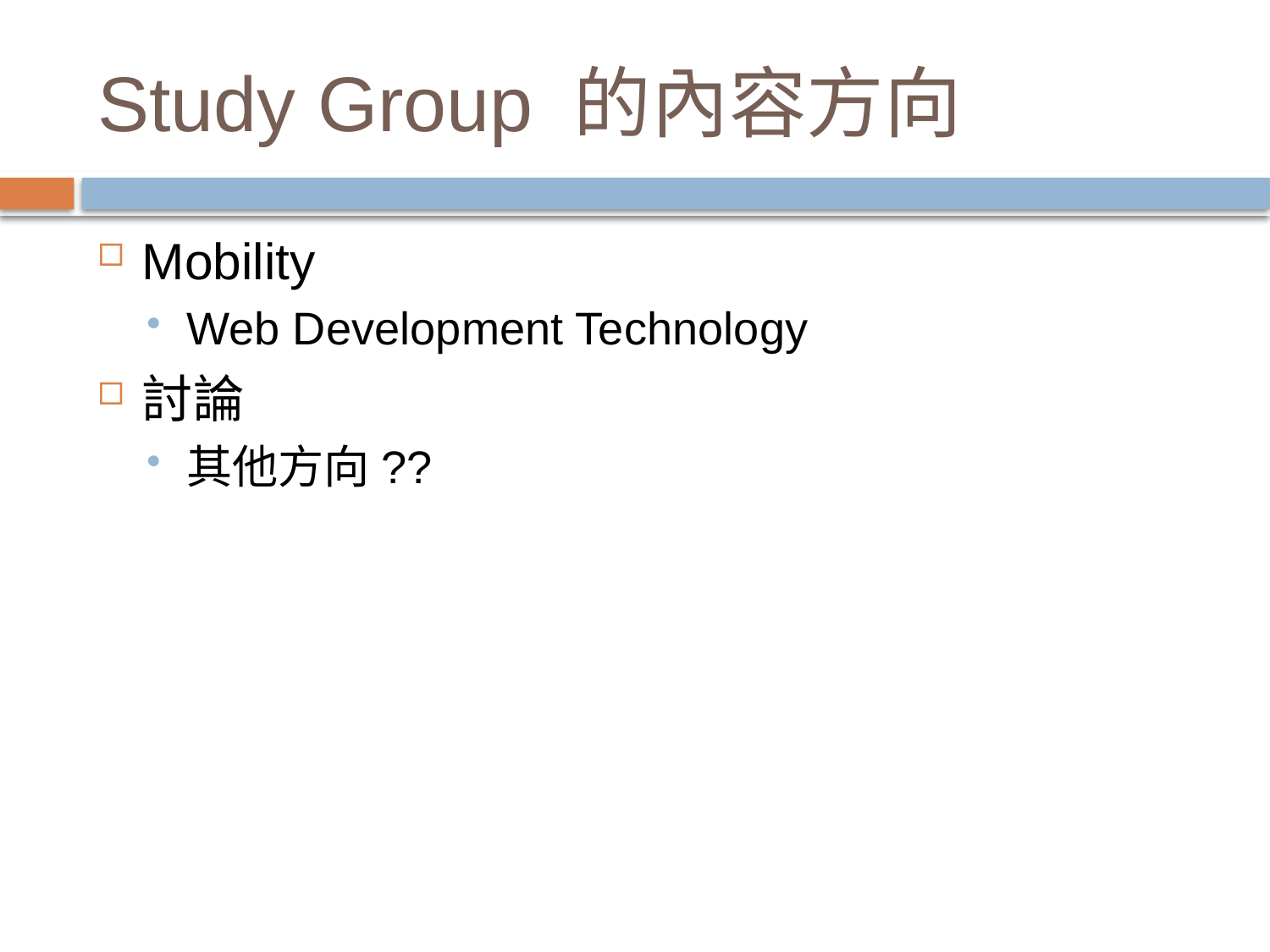

# Study Group 的內容方向
Mobility
Web Development Technology
討論
其他方向??